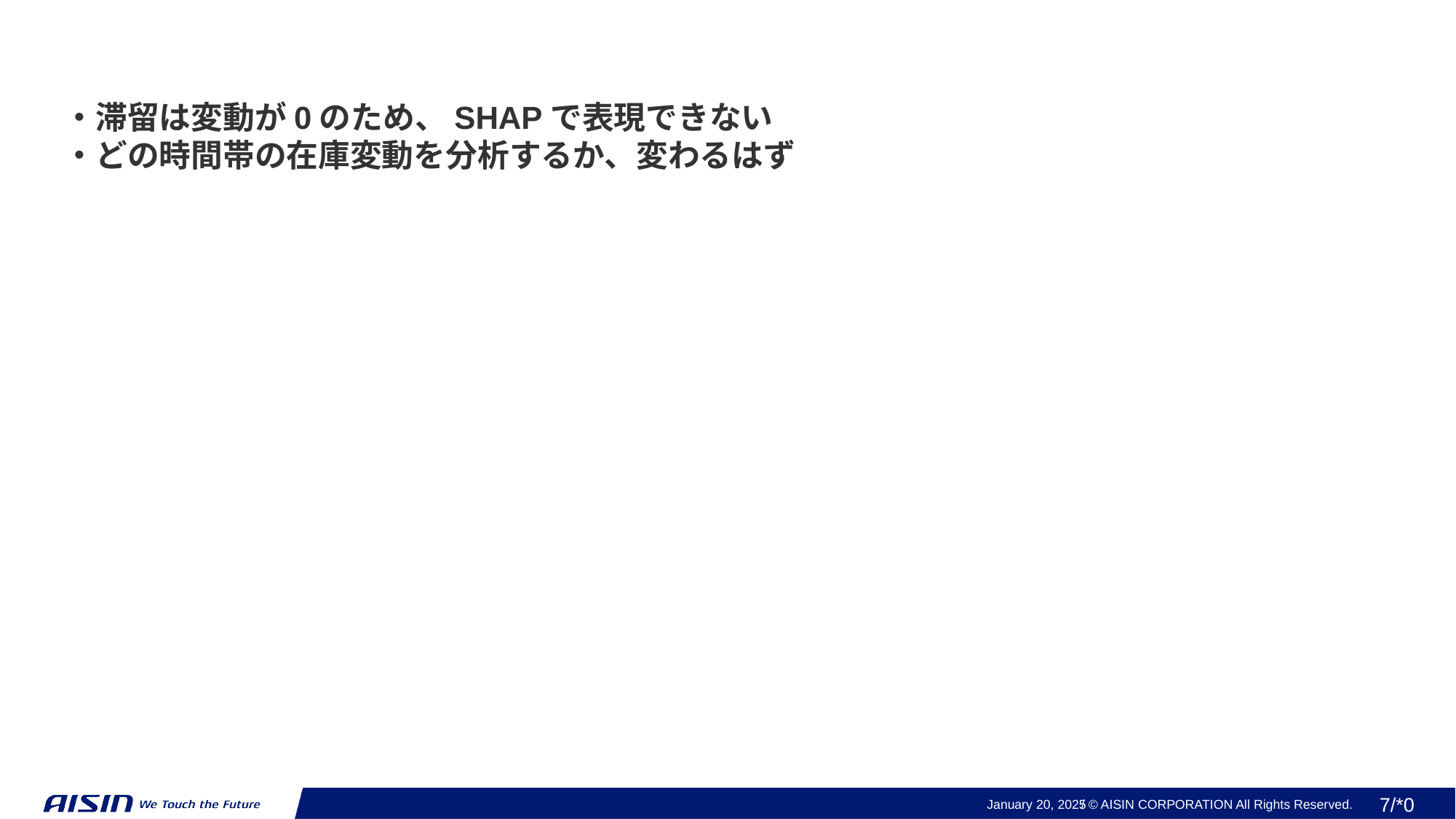

・滞留は変動が0のため、SHAPで表現できない
・どの時間帯の在庫変動を分析するか、変わるはず
January 20, 2025